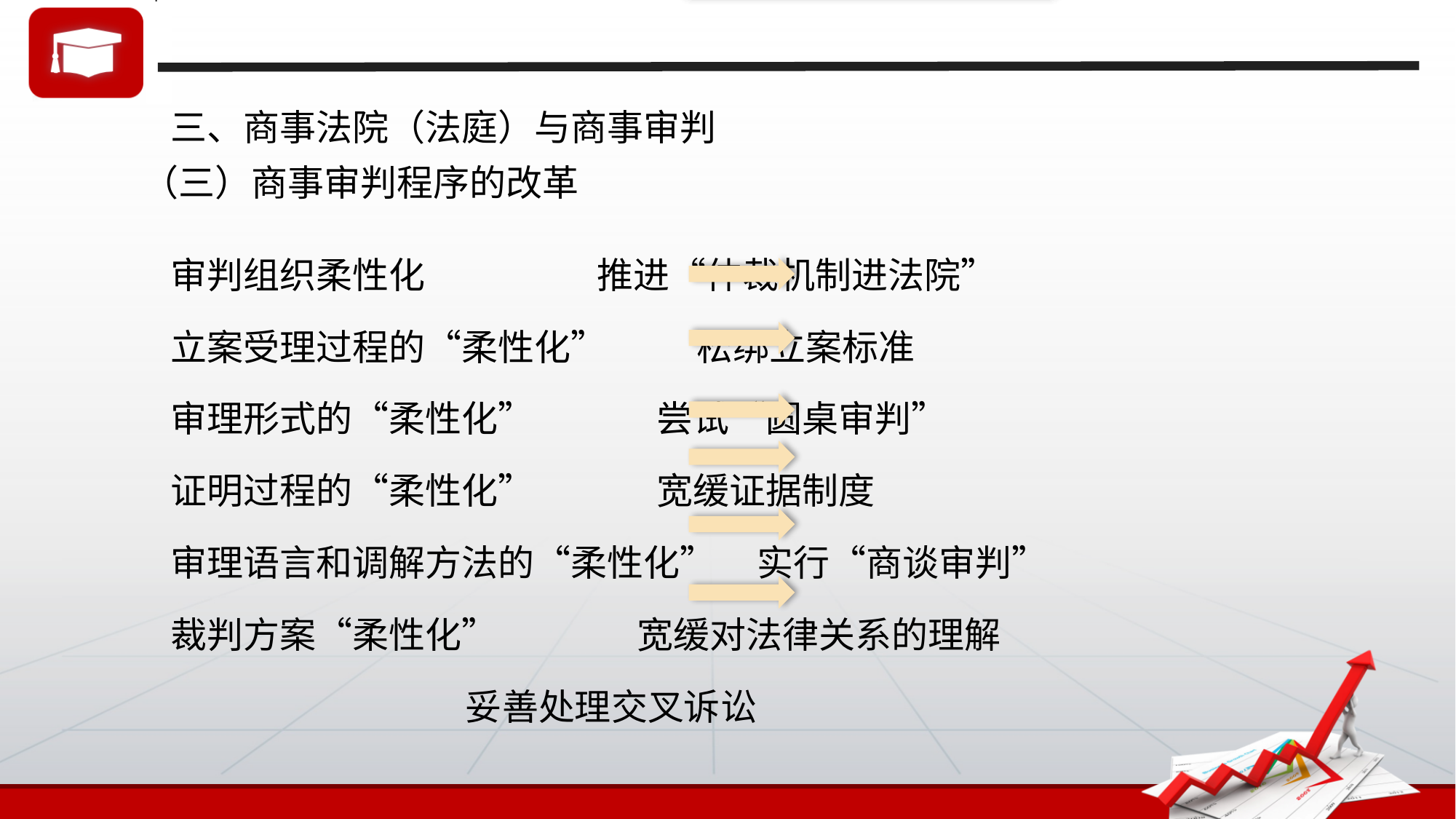

三、商事法院（法庭）与商事审判
（三）商事审判程序的改革

审判组织柔性化                     推进“仲裁机制进法院”
立案受理过程的“柔性化”           松绑立案标准
审理形式的“柔性化”               尝试“圆桌审判”
证明过程的“柔性化”               宽缓证据制度
审理语言和调解方法的“柔性化”     实行“商谈审判”
裁判方案“柔性化”                 宽缓对法律关系的理解
                                   妥善处理交叉诉讼